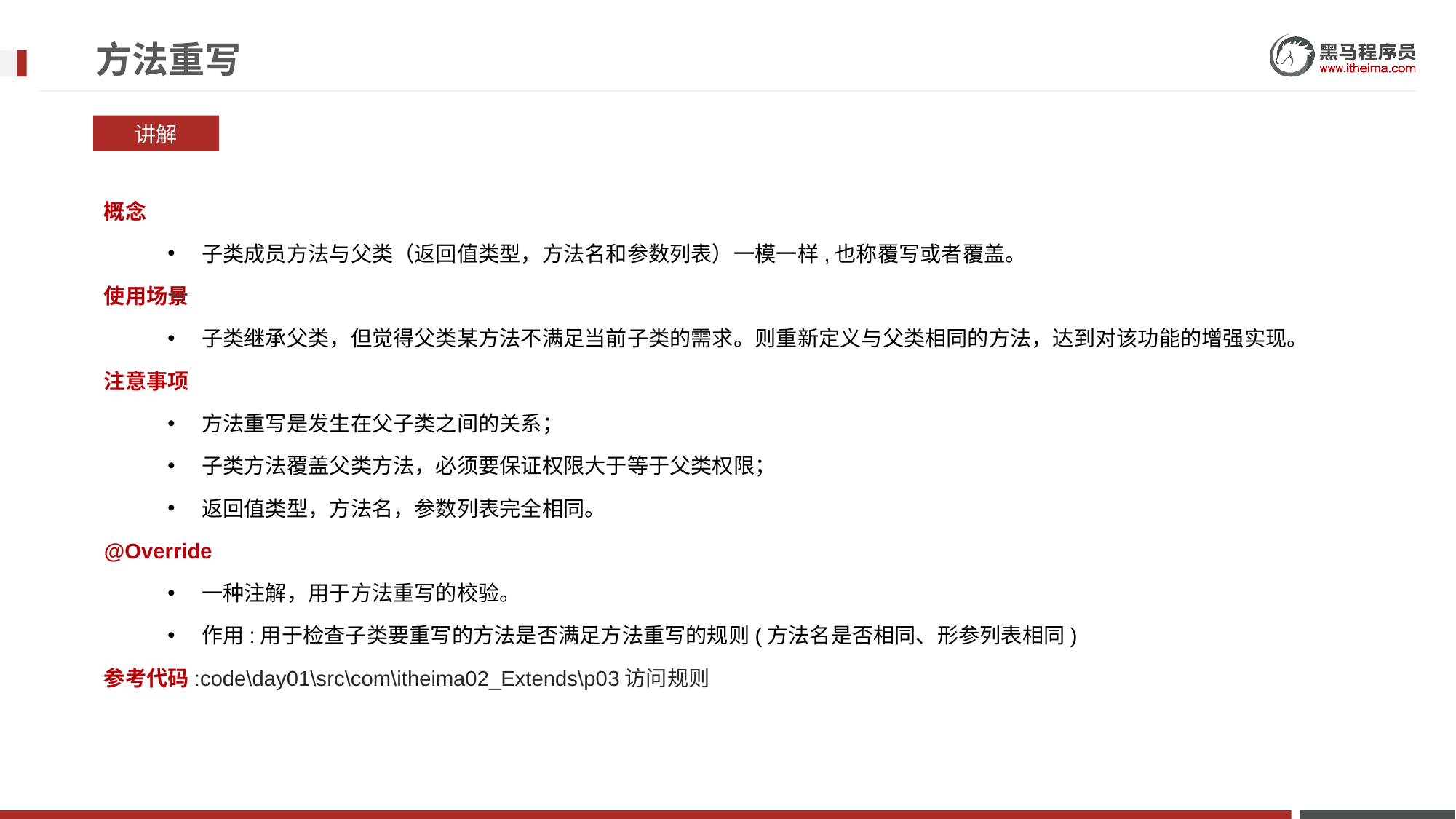

# 方法重写
讲解
概念
子类成员方法与父类（返回值类型，方法名和参数列表）一模一样,也称覆写或者覆盖。
使用场景
子类继承父类，但觉得父类某方法不满足当前子类的需求。则重新定义与父类相同的方法，达到对该功能的增强实现。
注意事项
方法重写是发生在父子类之间的关系；
子类方法覆盖父类方法，必须要保证权限大于等于父类权限；
返回值类型，方法名，参数列表完全相同。
@Override
一种注解，用于方法重写的校验。
作用:用于检查子类要重写的方法是否满足方法重写的规则(方法名是否相同、形参列表相同)
参考代码:code\day01\src\com\itheima02_Extends\p03访问规则